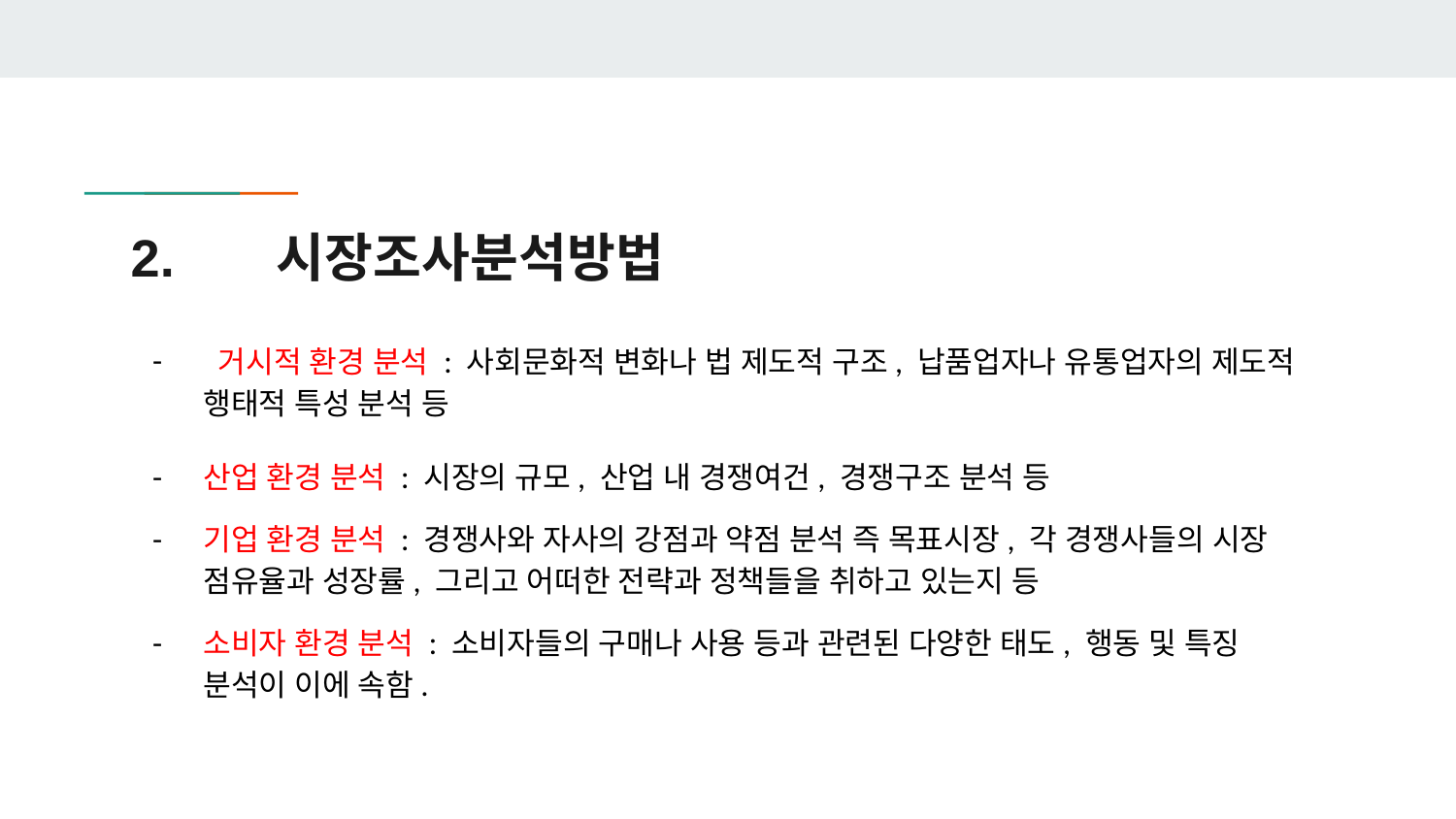

# 2.	시장조사분석방법
 거시적 환경 분석 : 사회문화적 변화나 법 제도적 구조, 납품업자나 유통업자의 제도적 행태적 특성 분석 등
산업 환경 분석 : 시장의 규모, 산업 내 경쟁여건, 경쟁구조 분석 등
기업 환경 분석 : 경쟁사와 자사의 강점과 약점 분석 즉 목표시장, 각 경쟁사들의 시장 점유율과 성장률, 그리고 어떠한 전략과 정책들을 취하고 있는지 등
소비자 환경 분석 : 소비자들의 구매나 사용 등과 관련된 다양한 태도, 행동 및 특징 분석이 이에 속함.